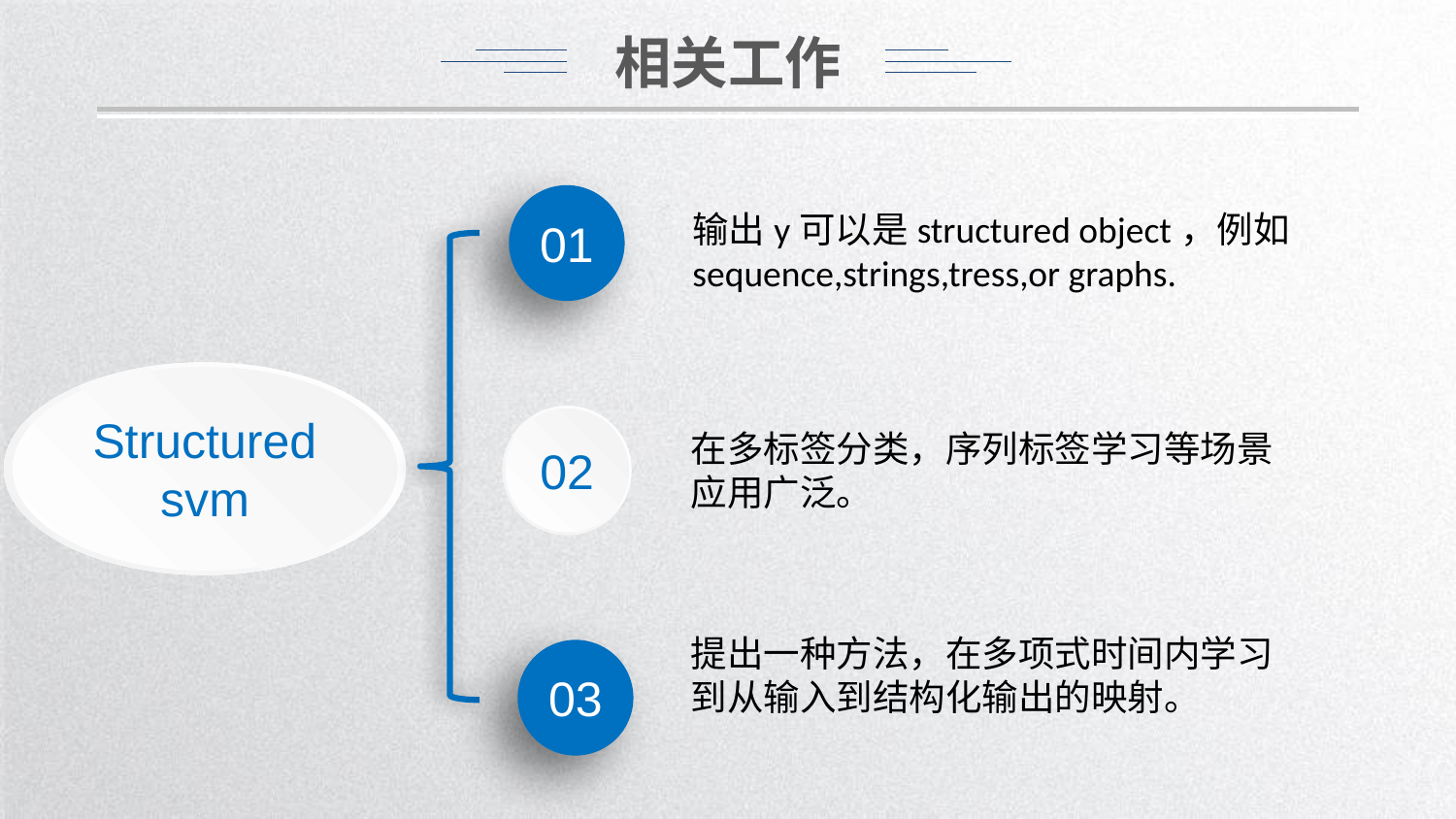

相关工作

01
输出y可以是structured object，例如sequence,strings,tress,or graphs.

Structured
svm

02
在多标签分类，序列标签学习等场景应用广泛。
提出一种方法，在多项式时间内学习到从输入到结构化输出的映射。

03